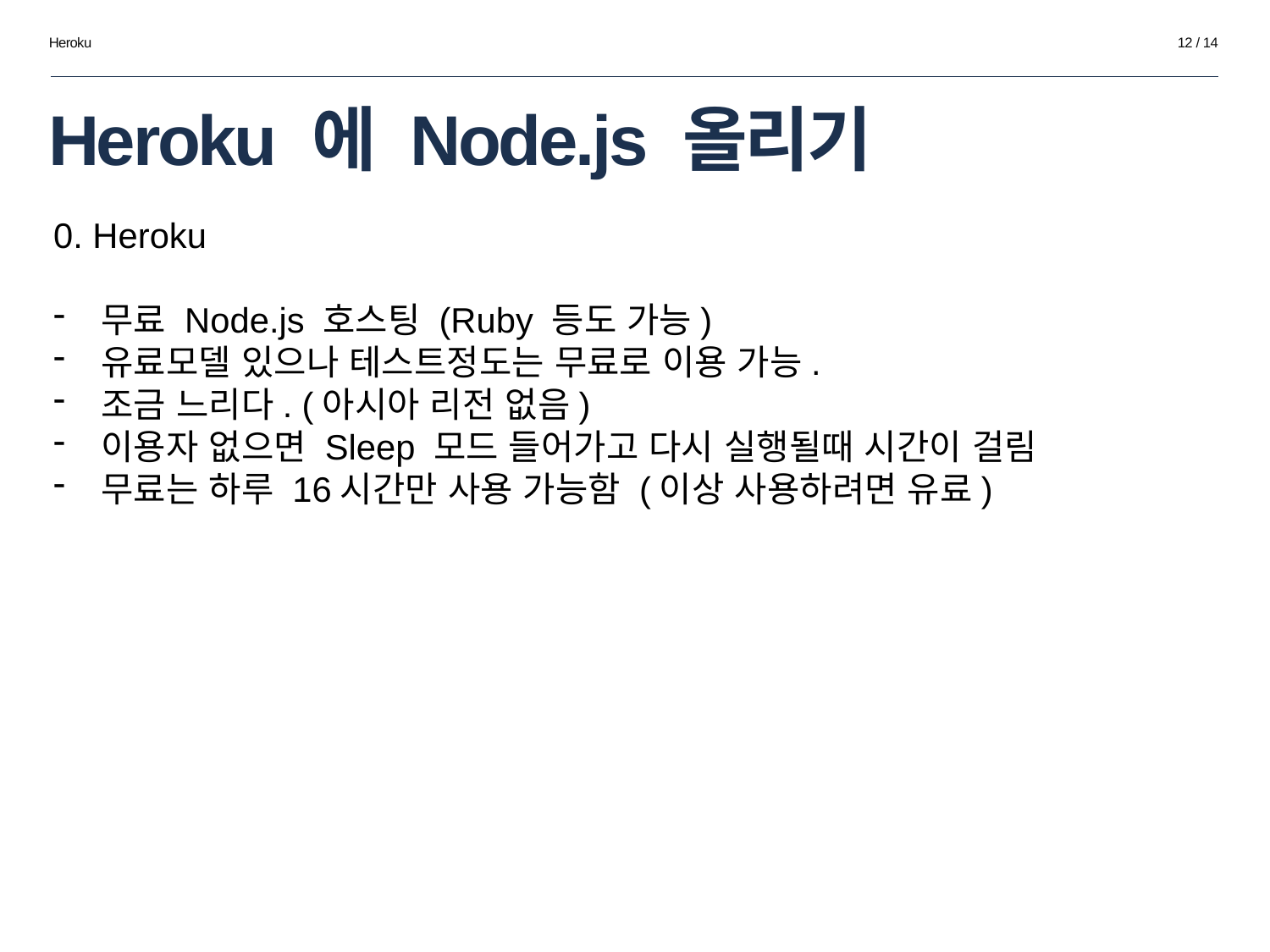

Heroku
12 / 14
# Heroku 에 Node.js 올리기
0. Heroku

무료 Node.js 호스팅 (Ruby 등도 가능)
유료모델 있으나 테스트정도는 무료로 이용 가능.
조금 느리다. (아시아 리전 없음)
이용자 없으면 Sleep 모드 들어가고 다시 실행될때 시간이 걸림
무료는 하루 16시간만 사용 가능함 (이상 사용하려면 유료)